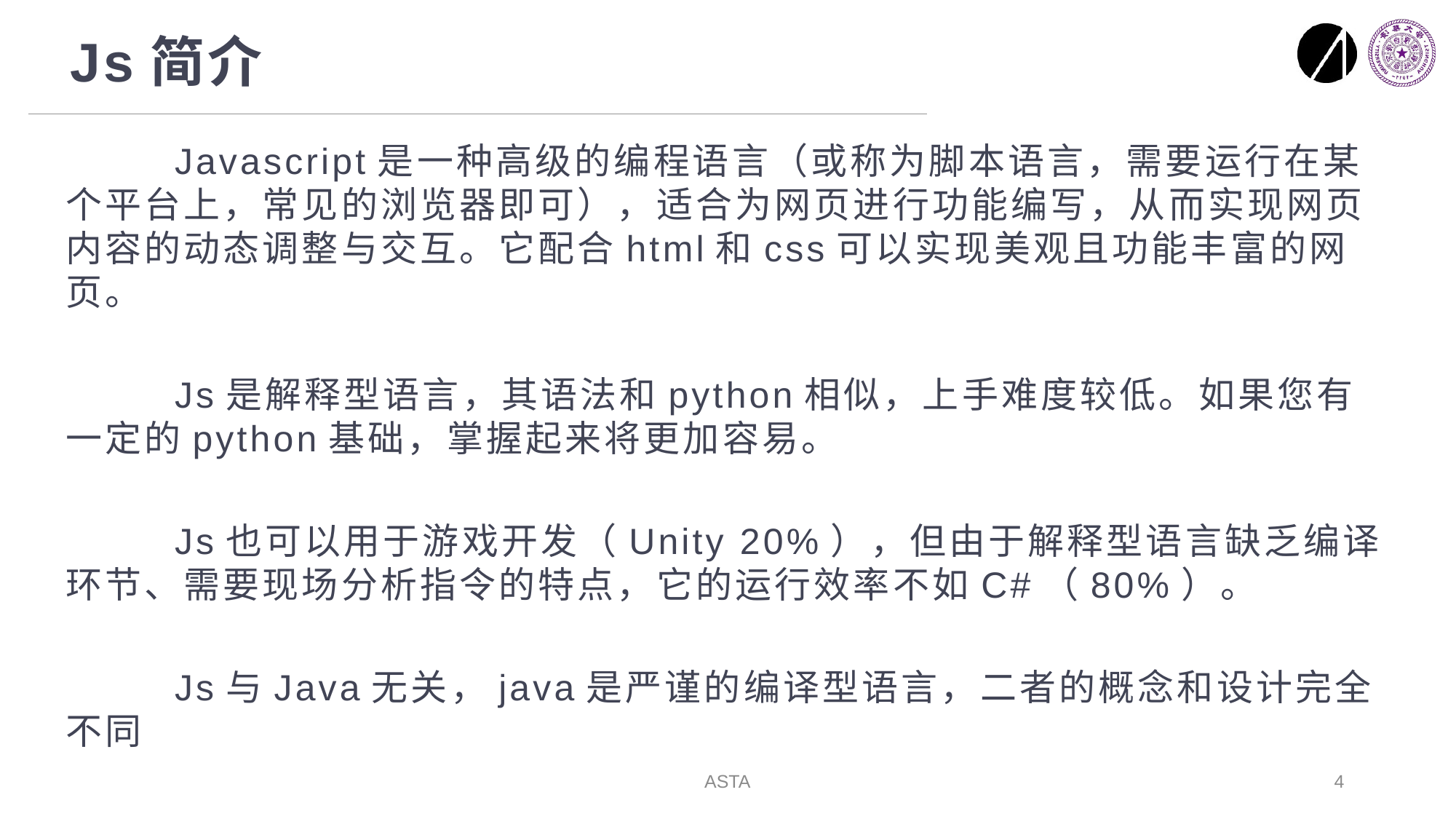

# Js简介
	Javascript是一种高级的编程语言（或称为脚本语言，需要运行在某个平台上，常见的浏览器即可），适合为网页进行功能编写，从而实现网页内容的动态调整与交互。它配合html和css可以实现美观且功能丰富的网页。

	Js是解释型语言，其语法和python相似，上手难度较低。如果您有一定的python基础，掌握起来将更加容易。

	Js也可以用于游戏开发（Unity 20%），但由于解释型语言缺乏编译环节、需要现场分析指令的特点，它的运行效率不如C#（80%）。

	Js与Java无关，java是严谨的编译型语言，二者的概念和设计完全不同
ASTA
4